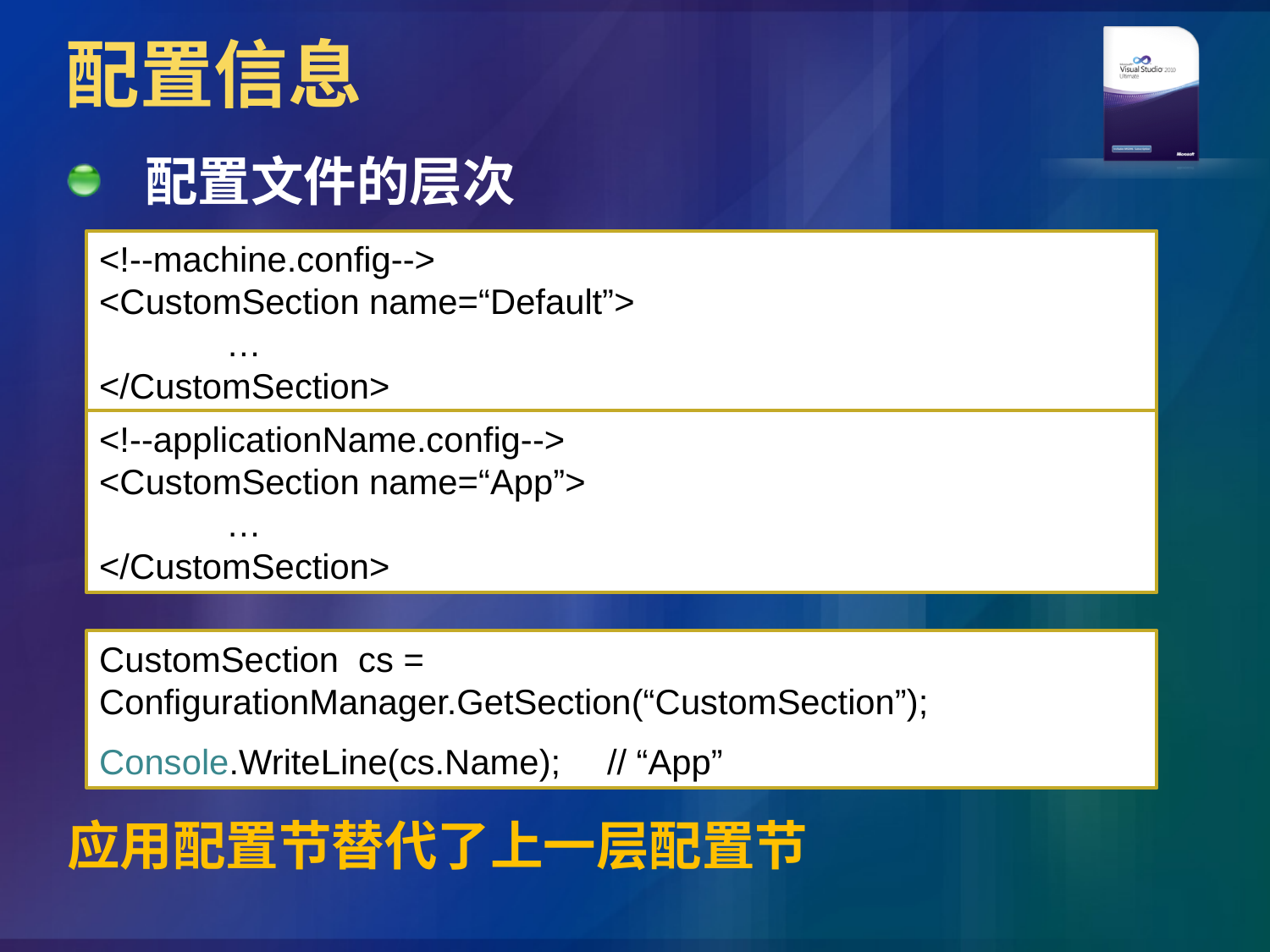

# 配置信息
配置文件的层次
<!--machine.config-->
<CustomSection name=“Default”>
	…
</CustomSection>
<!--applicationName.config-->
<CustomSection name=“App”>
	…
</CustomSection>
CustomSection  cs = ConfigurationManager.GetSection(“CustomSection”);
Console.WriteLine(cs.Name);	// “App”
应用配置节替代了上一层配置节